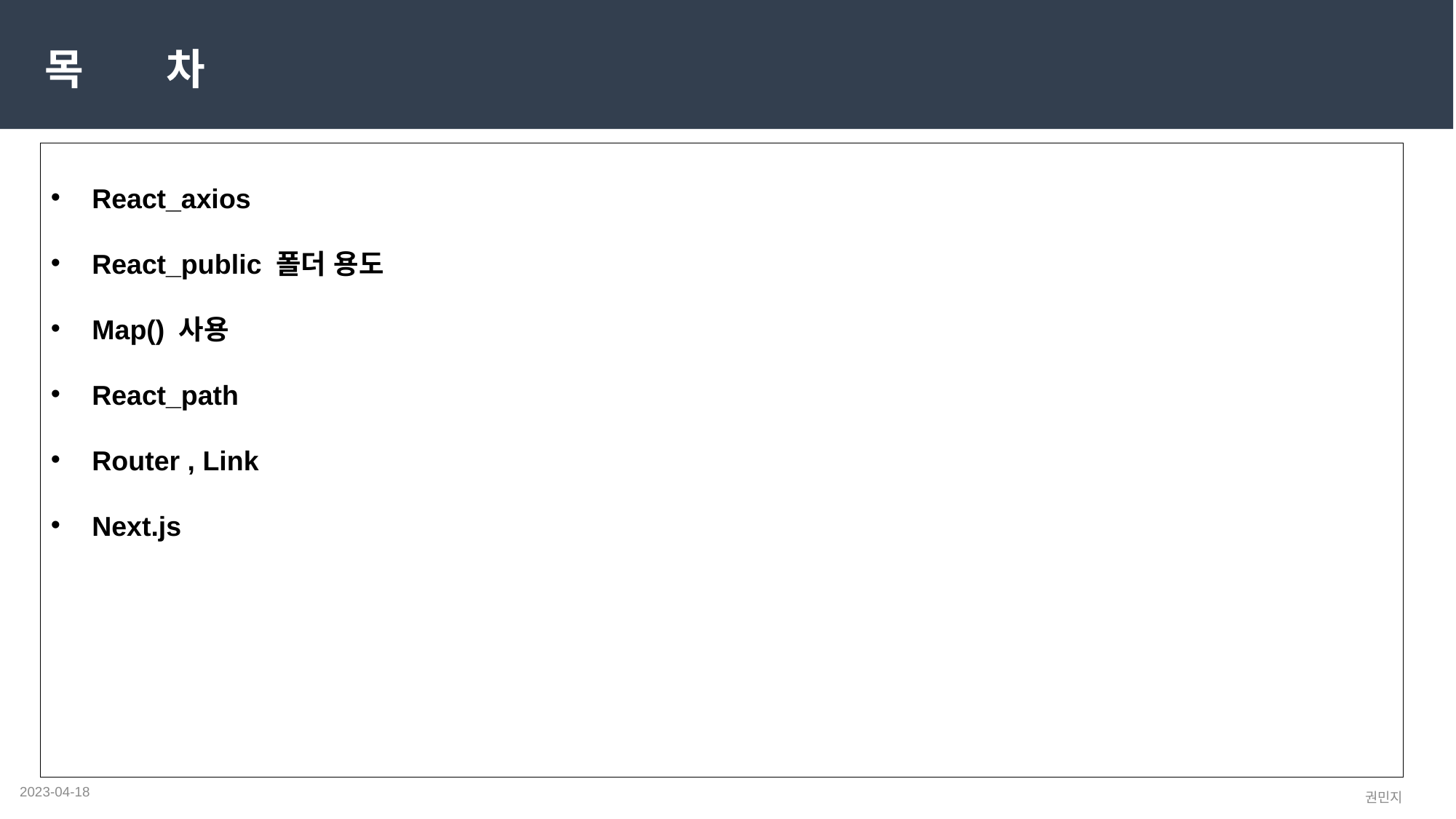

목       차
React_axios
React_public 폴더 용도
Map() 사용
React_path
Router , Link
Next.js
2023-04-18
권민지